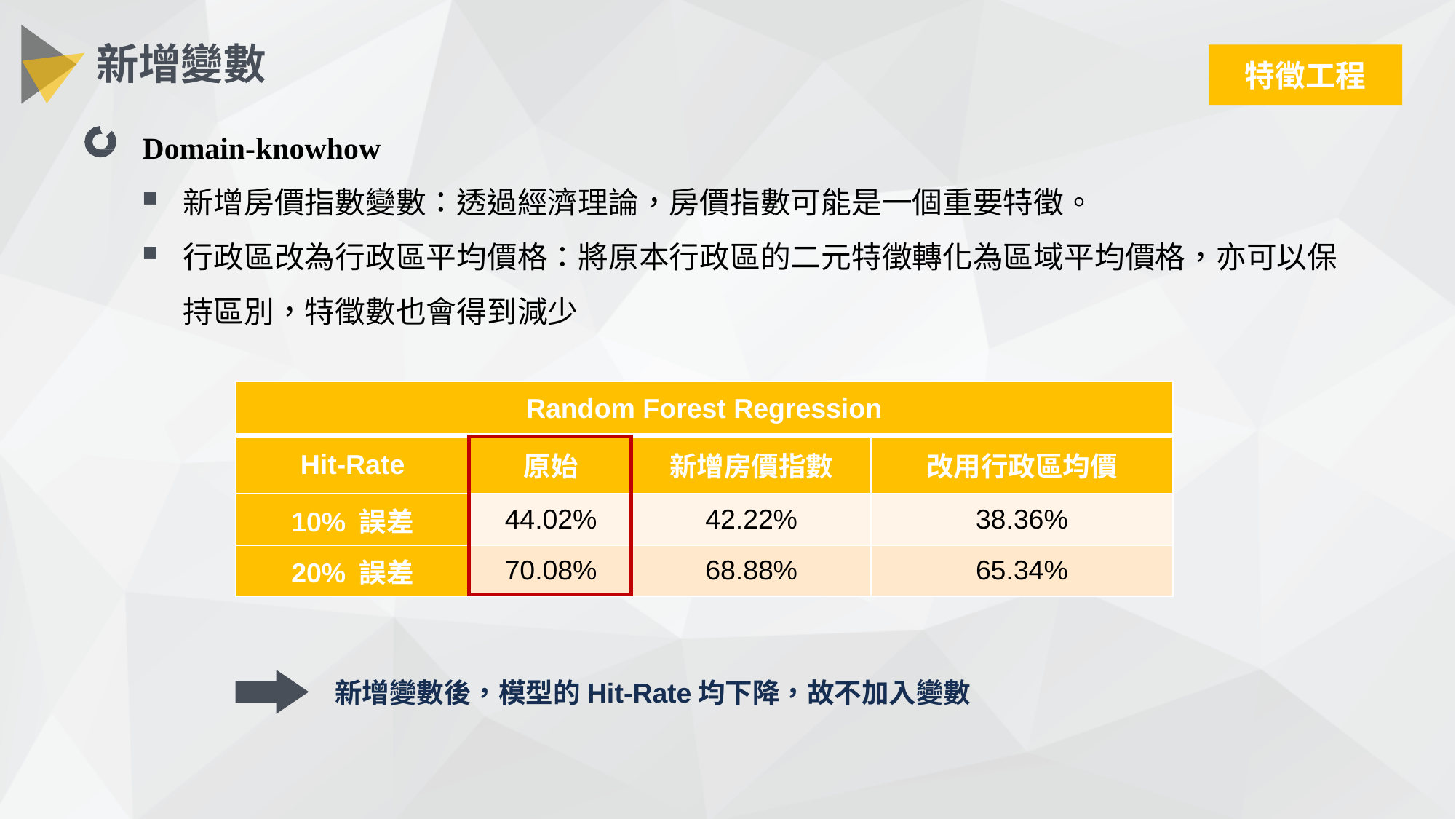

新增變數
特徵工程
Domain-knowhow
新增房價指數變數：透過經濟理論，房價指數可能是一個重要特徵。
行政區改為行政區平均價格：將原本行政區的二元特徵轉化為區域平均價格，亦可以保持區別，特徵數也會得到減少

| Random Forest Regression |  |  |  |
| --- | --- | --- | --- |
| Hit-Rate | 原始 | 新增房價指數 | 改用行政區均價 |
| 10% 誤差 | 44.02% | 42.22% | 38.36% |
| 20% 誤差 | 70.08% | 68.88% | 65.34% |

新增變數後，模型的Hit-Rate均下降，故不加入變數